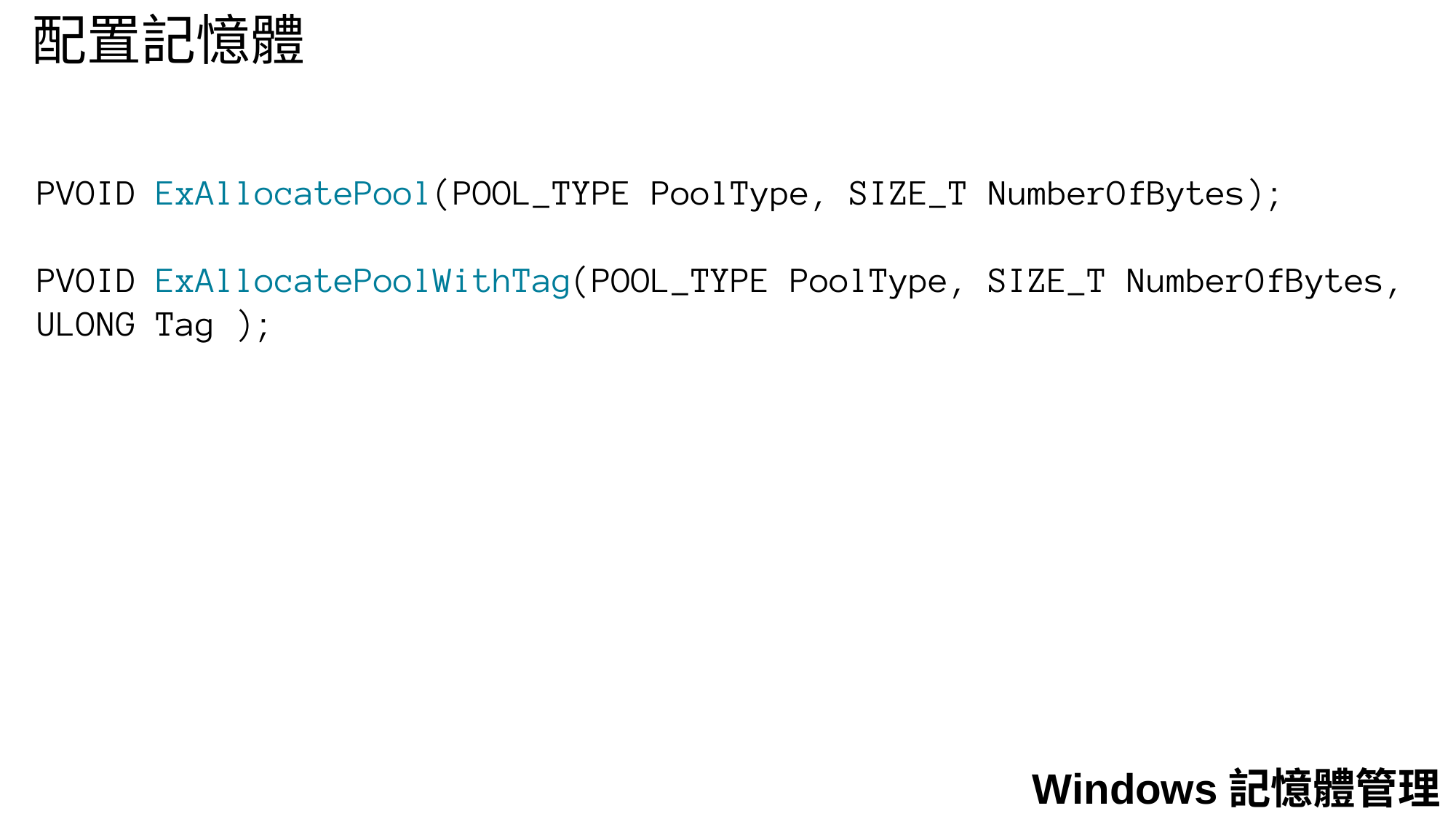

配置記憶體
PVOID ExAllocatePool(POOL_TYPE PoolType, SIZE_T NumberOfBytes);

PVOID ExAllocatePoolWithTag(POOL_TYPE PoolType, SIZE_T NumberOfBytes, ULONG Tag );

Windows記憶體管理